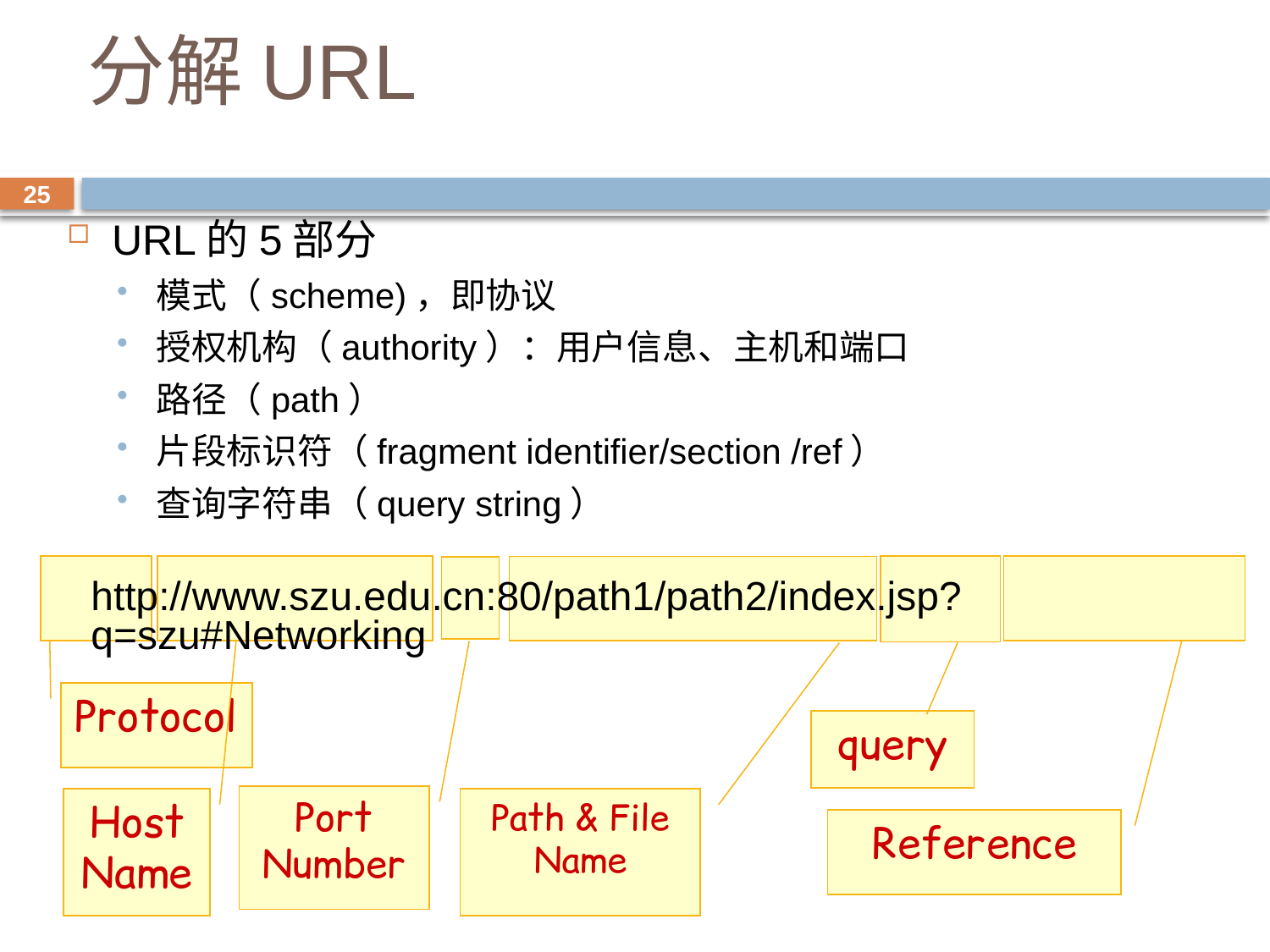

# 分解URL
25
URL的5部分
模式（scheme)，即协议
授权机构（authority）：用户信息、主机和端口
路径（path）
片段标识符（fragment identifier/section /ref）
查询字符串（query string）

Protocol

Host Name

Reference

query

Path & File Name

Port Number
http://www.szu.edu.cn:80/path1/path2/index.jsp?q=szu#Networking